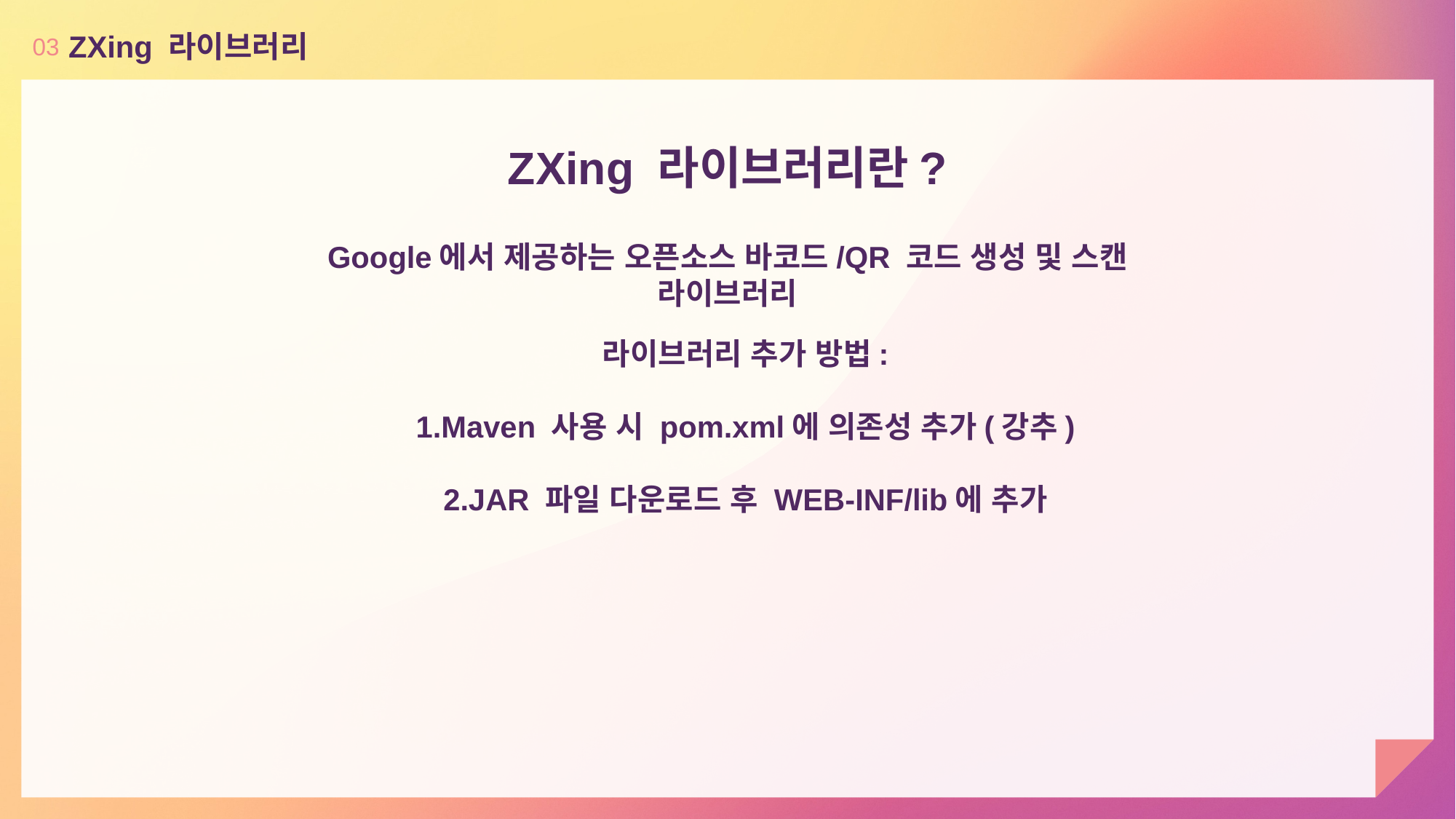

# ZXing 라이브러리
03
ZXing 라이브러리란?
Google에서 제공하는 오픈소스 바코드/QR 코드 생성 및 스캔 라이브러리
라이브러리 추가 방법:

1.Maven 사용 시 pom.xml에 의존성 추가(강추)

2.JAR 파일 다운로드 후 WEB-INF/lib에 추가